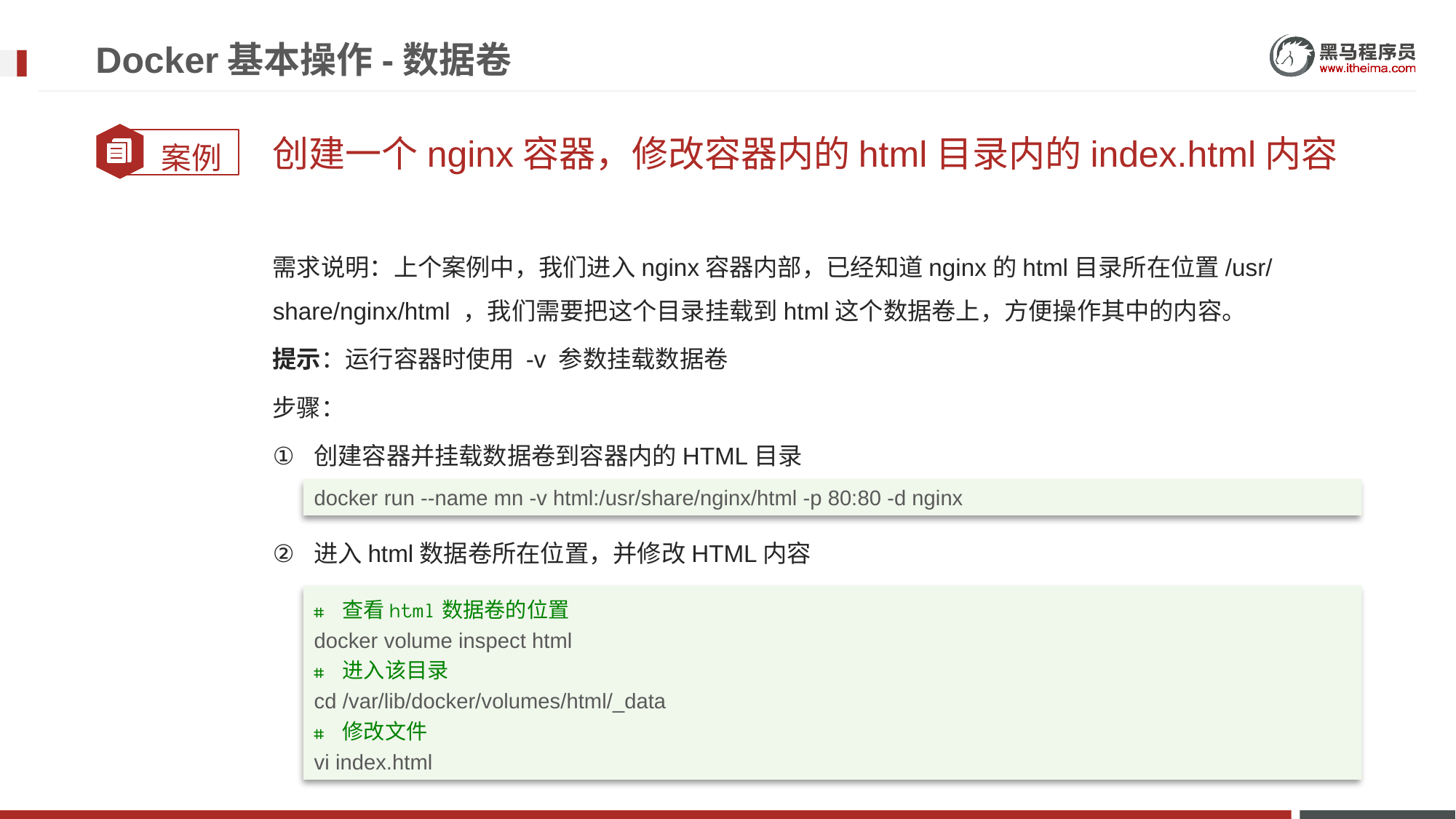

# Docker基本操作-数据卷
创建一个nginx容器，修改容器内的html目录内的index.html内容
需求说明：上个案例中，我们进入nginx容器内部，已经知道nginx的html目录所在位置/usr/share/nginx/html ，我们需要把这个目录挂载到html这个数据卷上，方便操作其中的内容。
提示：运行容器时使用 -v 参数挂载数据卷
步骤：
创建容器并挂载数据卷到容器内的HTML目录

进入html数据卷所在位置，并修改HTML内容
docker run --name mn -v html:/usr/share/nginx/html -p 80:80 -d nginx
# 查看html数据卷的位置
docker volume inspect html
# 进入该目录
cd /var/lib/docker/volumes/html/_data
# 修改文件
vi index.html